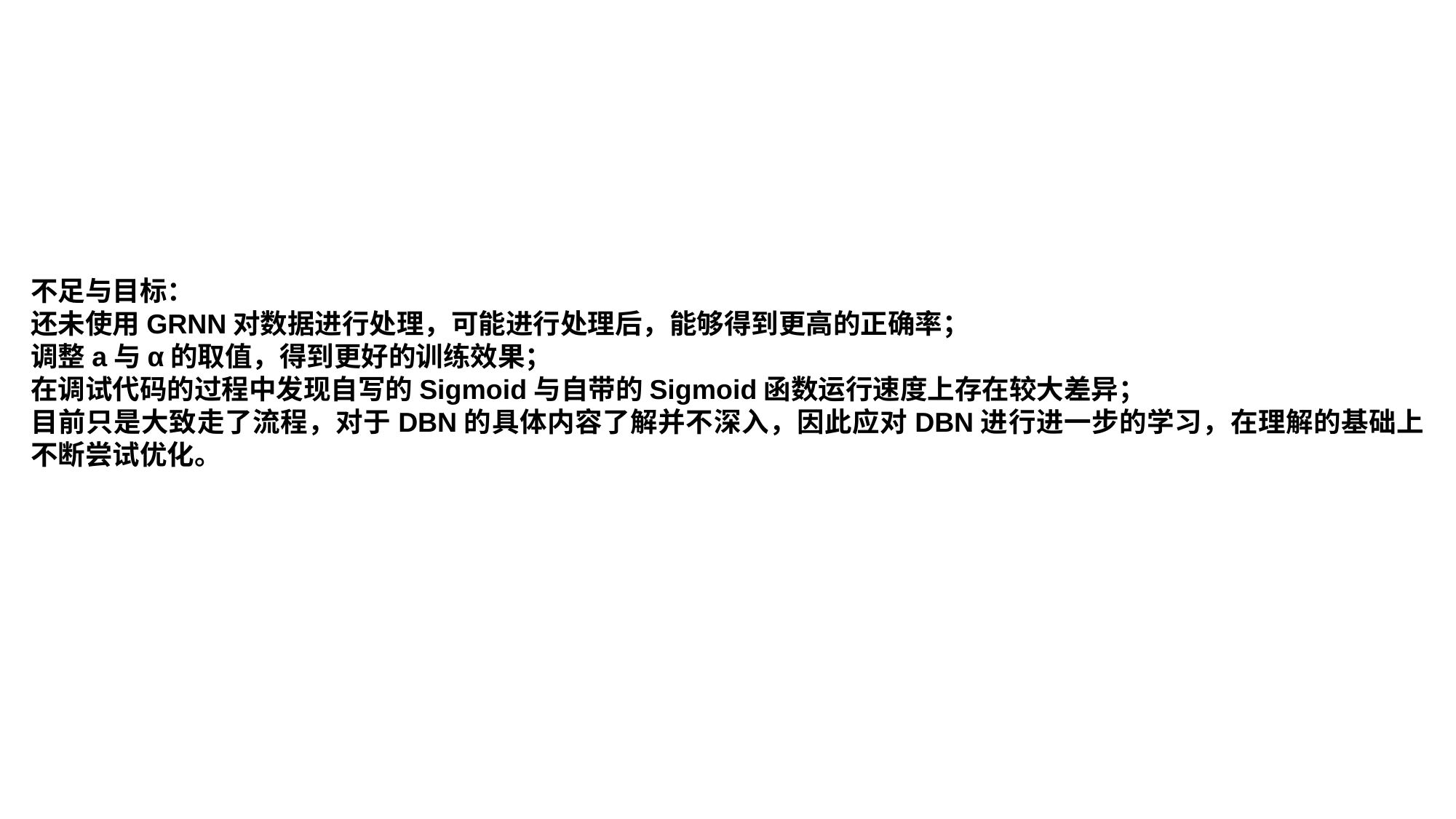

不足与目标：
还未使用GRNN对数据进行处理，可能进行处理后，能够得到更高的正确率；
调整a与α的取值，得到更好的训练效果；
在调试代码的过程中发现自写的Sigmoid与自带的Sigmoid函数运行速度上存在较大差异；
目前只是大致走了流程，对于DBN的具体内容了解并不深入，因此应对DBN进行进一步的学习，在理解的基础上不断尝试优化。